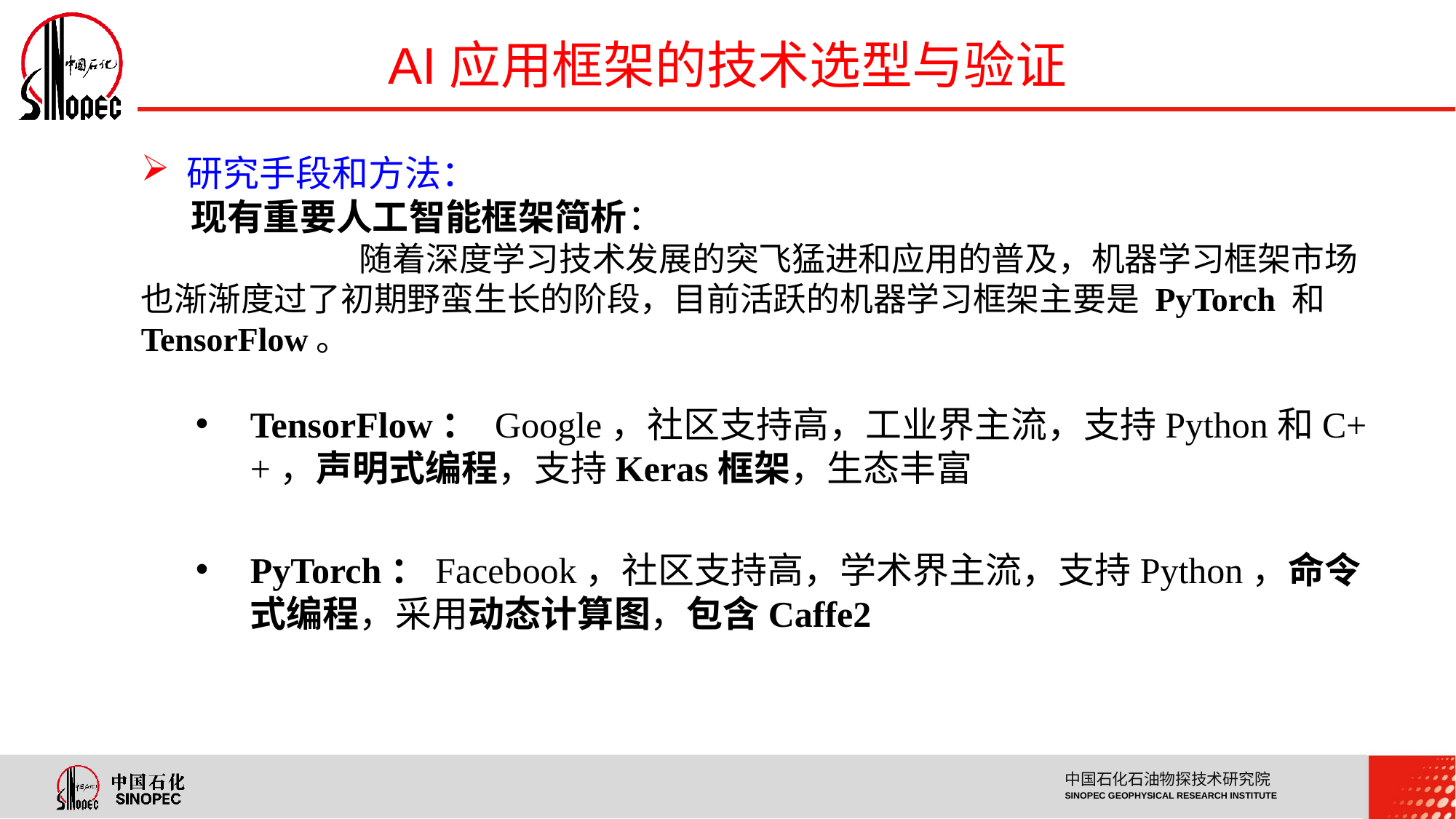

AI应用框架的技术选型与验证

 研究手段和方法：
     现有重要人工智能框架简析：
		随着深度学习技术发展的突飞猛进和应用的普及，机器学习框架市场也渐渐度过了初期野蛮生长的阶段，目前活跃的机器学习框架主要是 PyTorch 和TensorFlow。

TensorFlow： Google，社区支持高，工业界主流，支持Python和C++，声明式编程，支持Keras框架，生态丰富

PyTorch：Facebook，社区支持高，学术界主流，支持Python，命令式编程，采用动态计算图，包含Caffe2